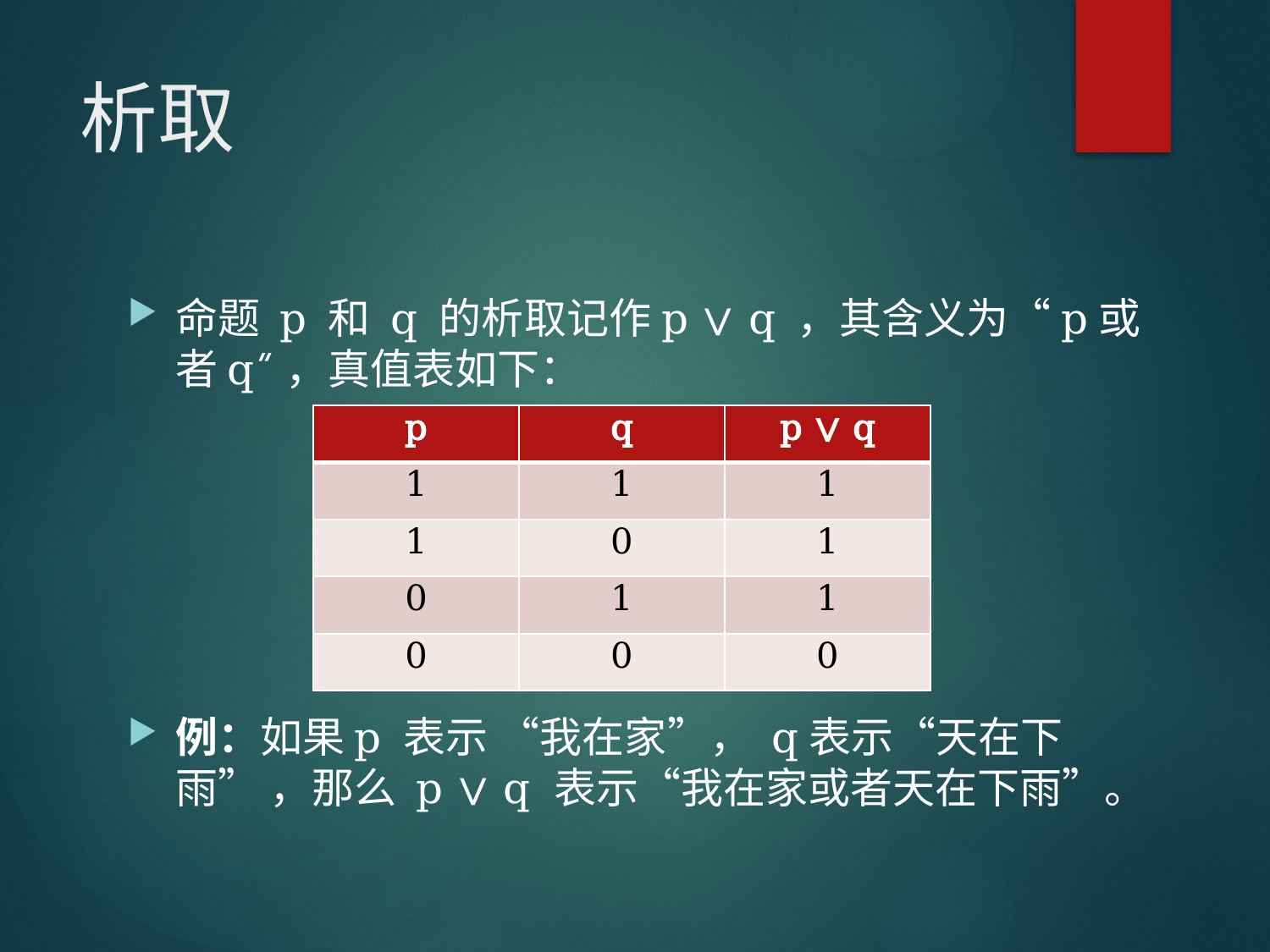

# 析取
命题 p 和 q 的析取记作p ∨ q ，其含义为“p或者q”，真值表如下：

例：如果p 表示 “我在家”， q表示“天在下雨” ，那么 p ∨ q 表示“我在家或者天在下雨”。

| p | q | p ∨ q |
| --- | --- | --- |
| 1 | 1 | 1 |
| 1 | 0 | 1 |
| 0 | 1 | 1 |
| 0 | 0 | 0 |